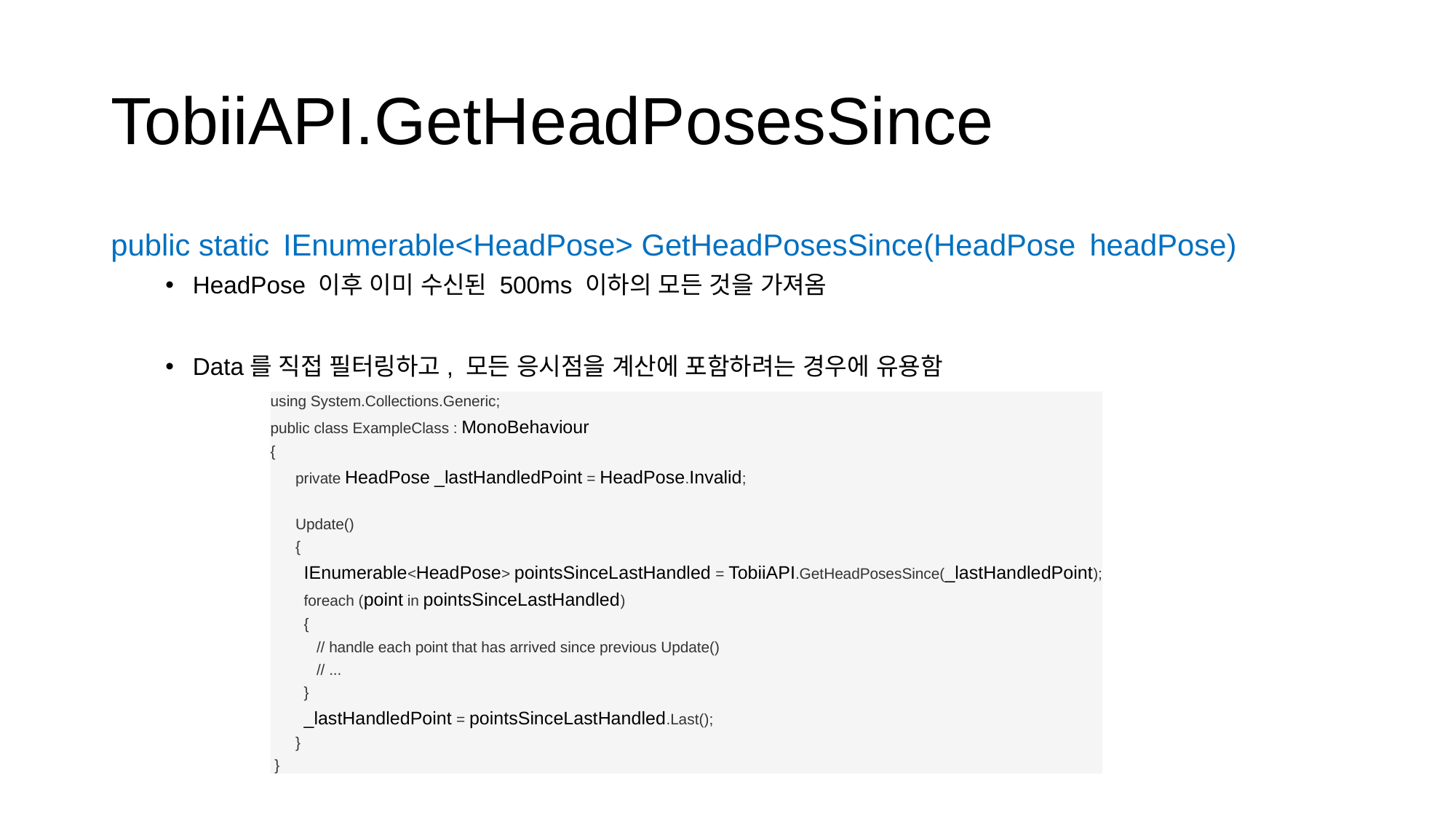

# TobiiAPI.GetHeadPosesSince
public static IEnumerable<HeadPose> GetHeadPosesSince(HeadPose headPose)
HeadPose 이후 이미 수신된 500ms 이하의 모든 것을 가져옴

Data를 직접 필터링하고, 모든 응시점을 계산에 포함하려는 경우에 유용함

using System.Collections.Generic;
public class ExampleClass : MonoBehaviour
{
      private HeadPose _lastHandledPoint = HeadPose.Invalid;

      Update()
      {
        IEnumerable<HeadPose> pointsSinceLastHandled = TobiiAPI.GetHeadPosesSince(_lastHandledPoint);
        foreach (point in pointsSinceLastHandled)
        {
           // handle each point that has arrived since previous Update()
           // ...
        }
        _lastHandledPoint = pointsSinceLastHandled.Last();
      }
 }